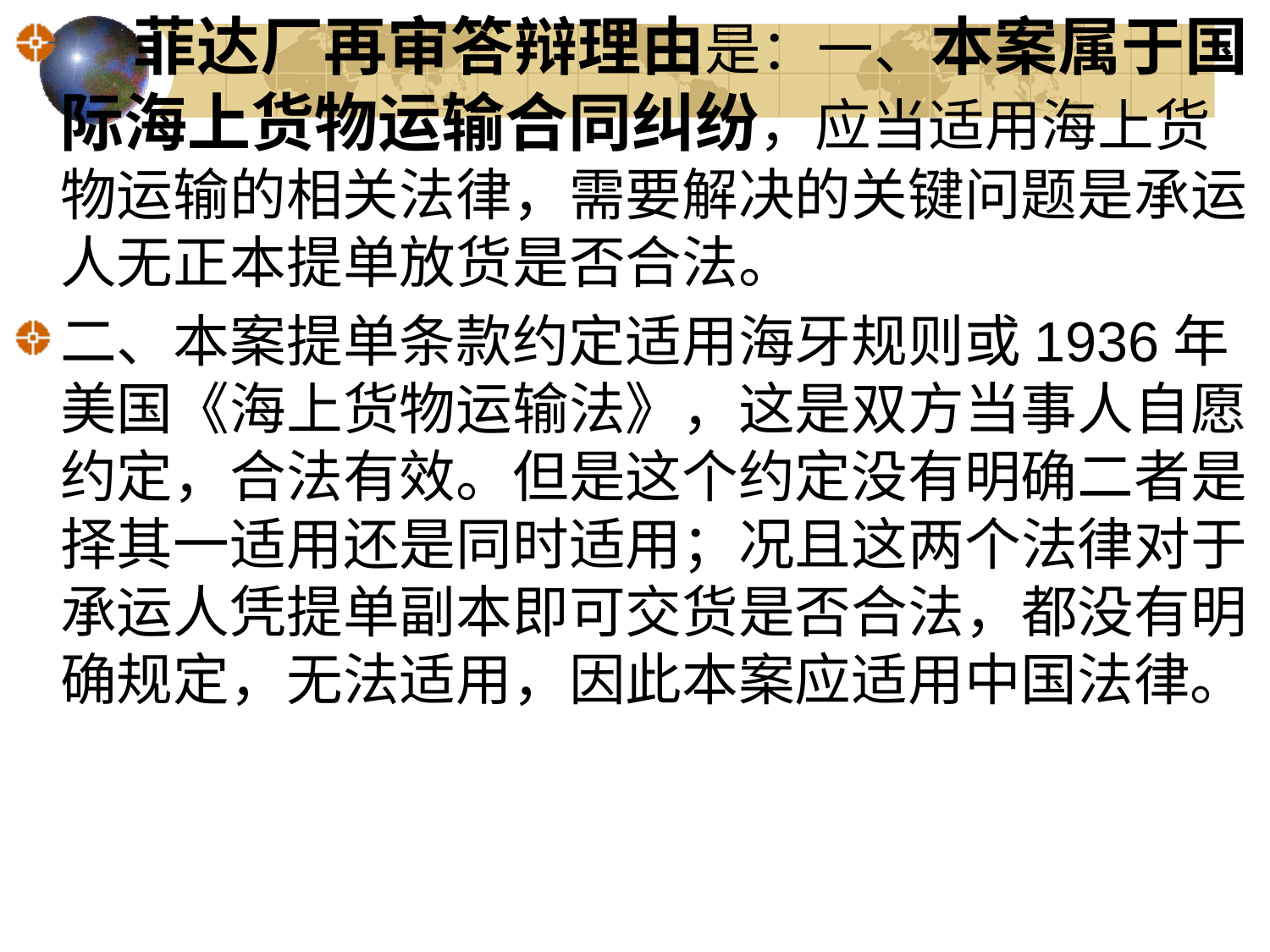

菲达厂再审答辩理由是：一、本案属于国际海上货物运输合同纠纷，应当适用海上货物运输的相关法律，需要解决的关键问题是承运人无正本提单放货是否合法。
二、本案提单条款约定适用海牙规则或1936年美国《海上货物运输法》，这是双方当事人自愿约定，合法有效。但是这个约定没有明确二者是择其一适用还是同时适用；况且这两个法律对于承运人凭提单副本即可交货是否合法，都没有明确规定，无法适用，因此本案应适用中国法律。